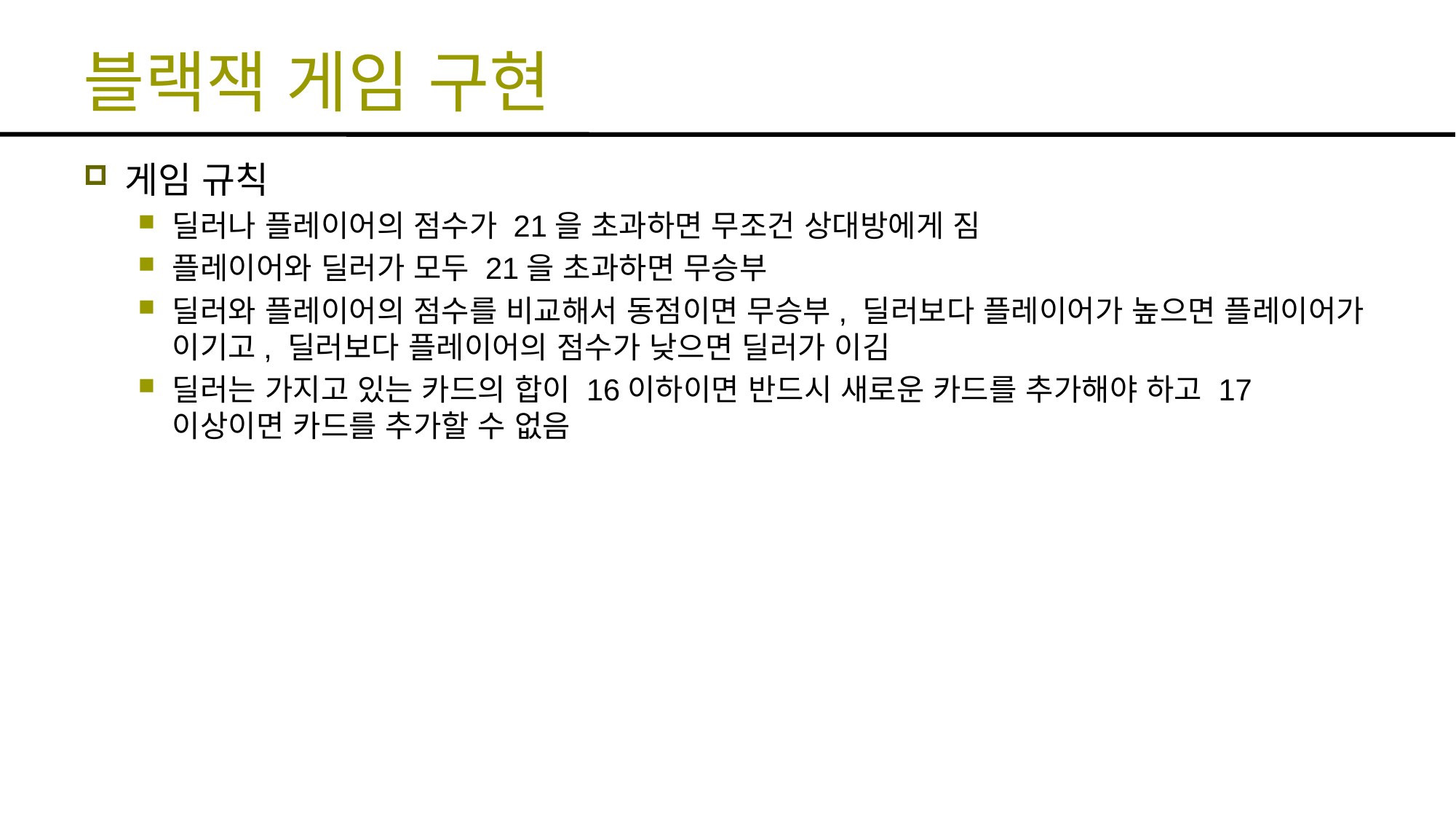

# 블랙잭 게임 구현
게임 규칙
딜러나 플레이어의 점수가 21을 초과하면 무조건 상대방에게 짐
플레이어와 딜러가 모두 21을 초과하면 무승부
딜러와 플레이어의 점수를 비교해서 동점이면 무승부, 딜러보다 플레이어가 높으면 플레이어가 이기고, 딜러보다 플레이어의 점수가 낮으면 딜러가 이김
딜러는 가지고 있는 카드의 합이 16이하이면 반드시 새로운 카드를 추가해야 하고 17이상이면 카드를 추가할 수 없음